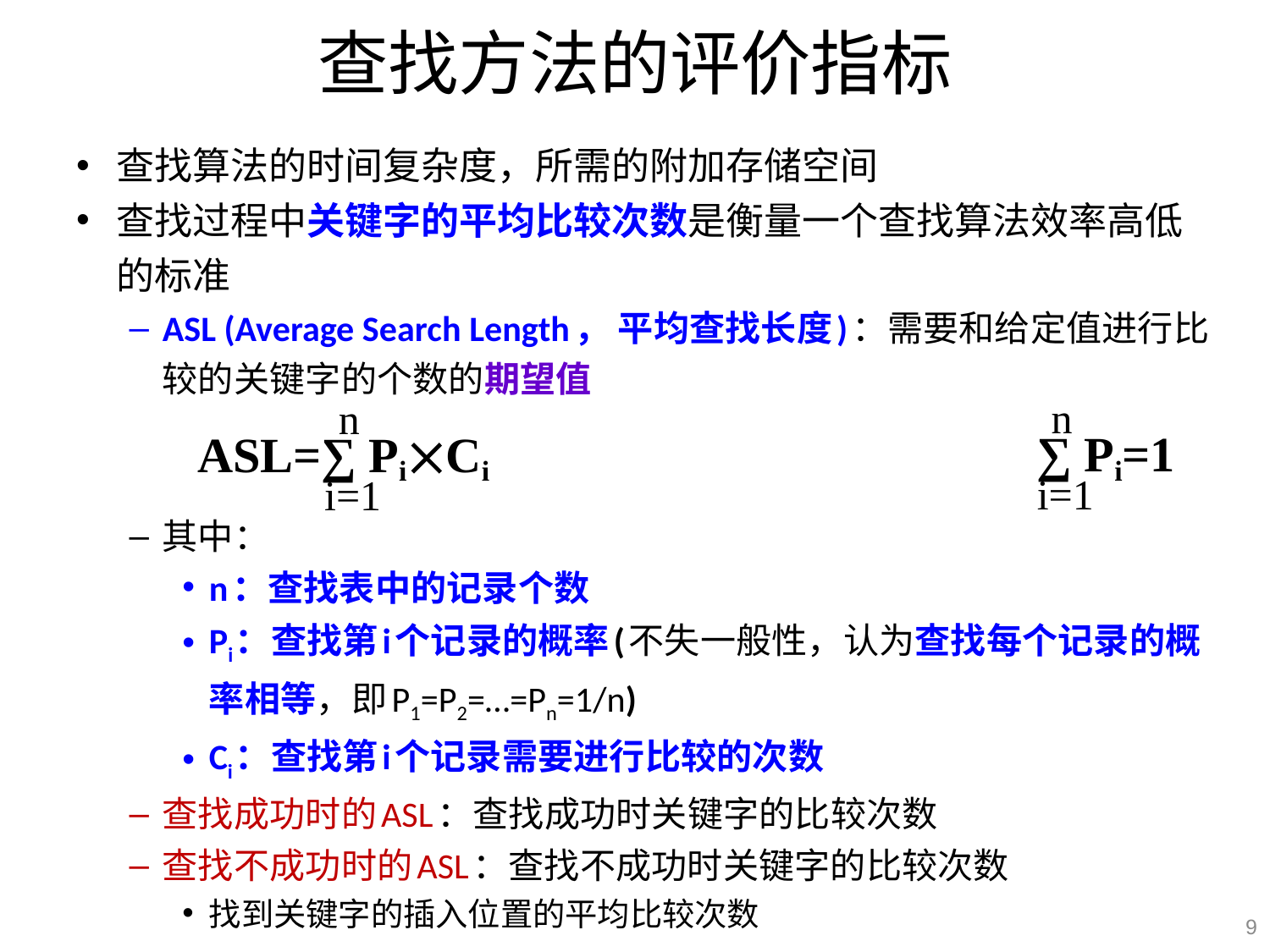

# 查找方法的评价指标
查找算法的时间复杂度，所需的附加存储空间
查找过程中关键字的平均比较次数是衡量一个查找算法效率高低的标准
ASL (Average Search Length， 平均查找长度)：需要和给定值进行比较的关键字的个数的期望值

其中：
n：查找表中的记录个数
Pi：查找第i个记录的概率(不失一般性，认为查找每个记录的概率相等，即P1=P2=…=Pn=1/n)
Ci：查找第i个记录需要进行比较的次数
查找成功时的ASL：查找成功时关键字的比较次数
查找不成功时的ASL：查找不成功时关键字的比较次数
找到关键字的插入位置的平均比较次数

n
∑ Pi=1
i=1
n
ASL=∑ Pi×Ci
i=1
9